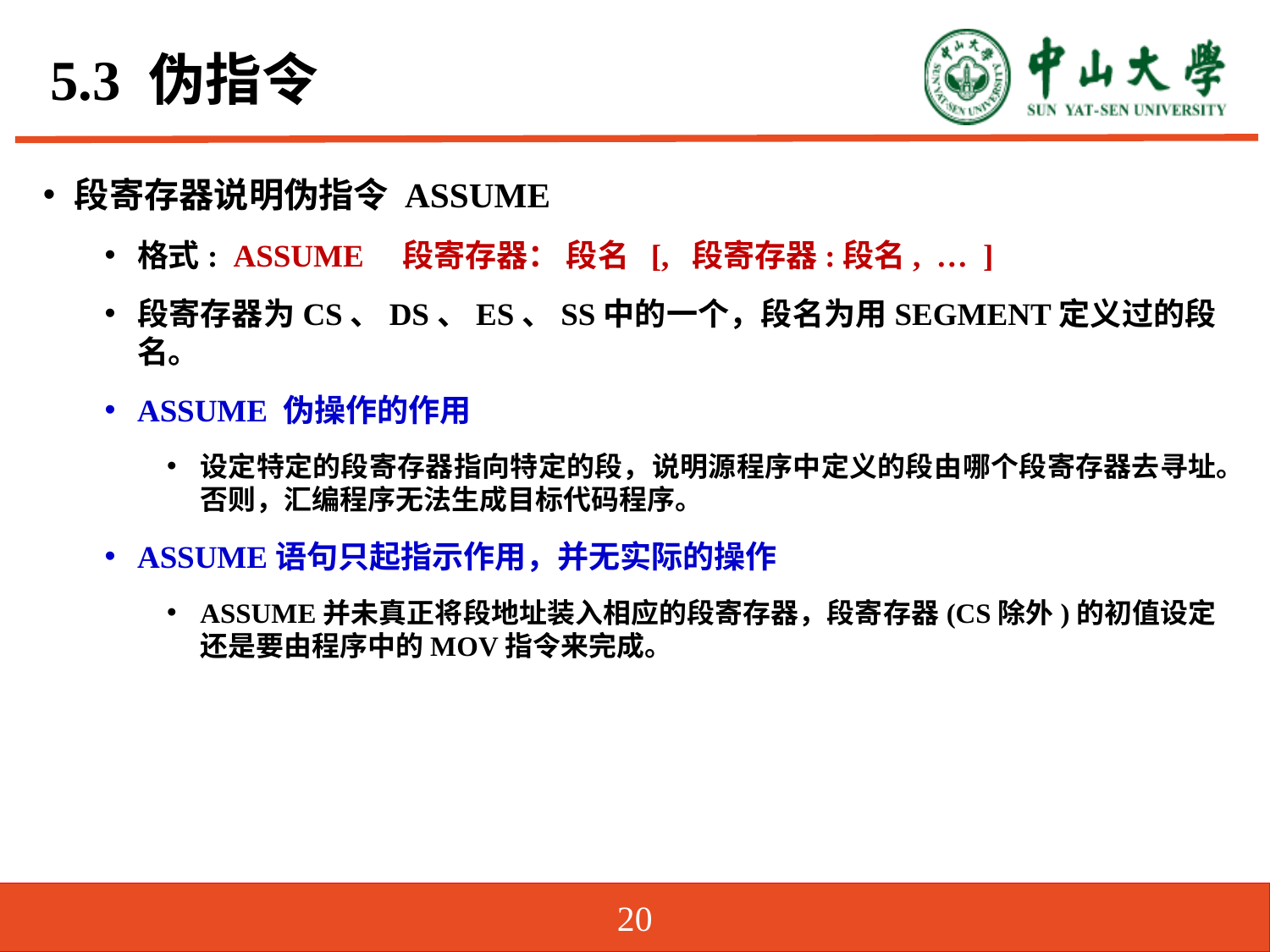

# 5.3 伪指令
段寄存器说明伪指令 ASSUME
格式:  ASSUME    段寄存器： 段名  [,  段寄存器:段名,  …  ]
段寄存器为CS、DS、ES、SS中的一个，段名为用SEGMENT定义过的段名。
ASSUME 伪操作的作用
设定特定的段寄存器指向特定的段，说明源程序中定义的段由哪个段寄存器去寻址。否则，汇编程序无法生成目标代码程序。
ASSUME语句只起指示作用，并无实际的操作
ASSUME并未真正将段地址装入相应的段寄存器，段寄存器(CS除外)的初值设定还是要由程序中的MOV指令来完成。
20